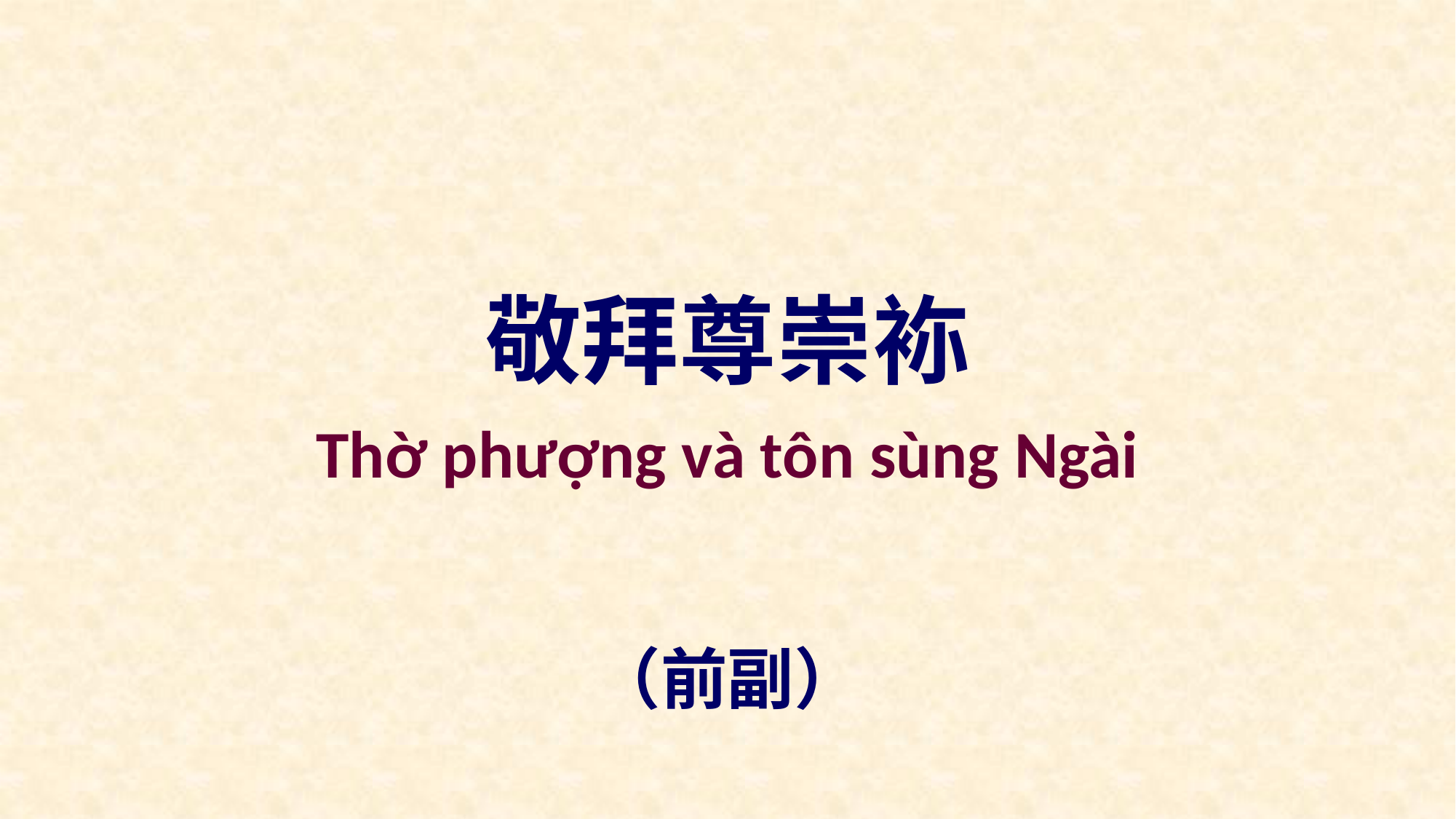

敬拜尊崇袮
Thờ phượng và tôn sùng Ngài
（前副）